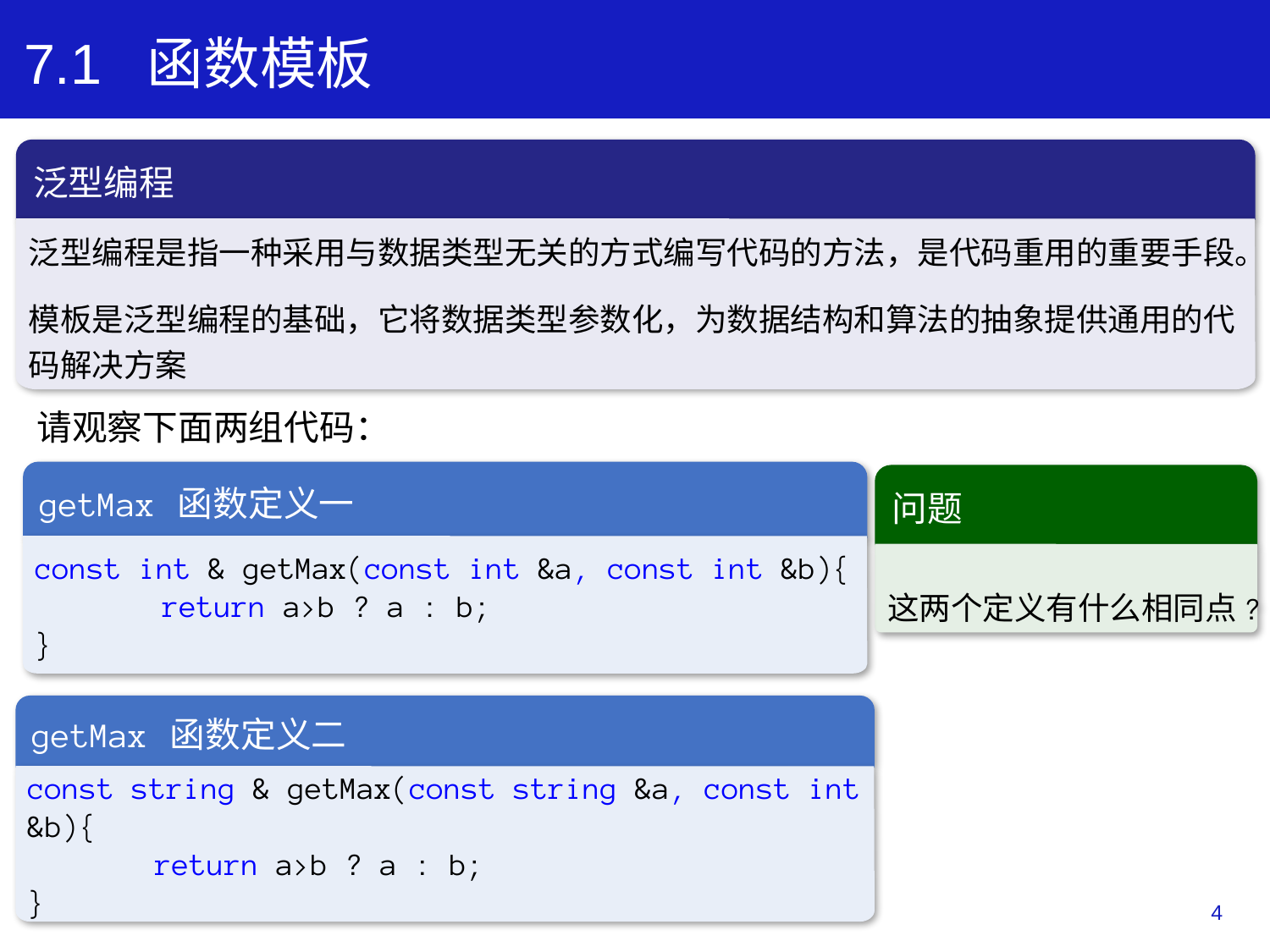

7.1  函数模板
泛型编程
泛型编程是指一种采用与数据类型无关的方式编写代码的方法，是代码重用的重要手段。
模板是泛型编程的基础，它将数据类型参数化，为数据结构和算法的抽象提供通用的代
码解决方案
学习目标
请观察下面两组代码：
getMax 函数定义一
const int & getMax(const int &a, const int &b){
	return a>b ? a : b;
}
问题
这两个定义有什么相同点?
getMax 函数定义二
const string & getMax(const string &a, const int &b){
	return a>b ? a : b;
}
4